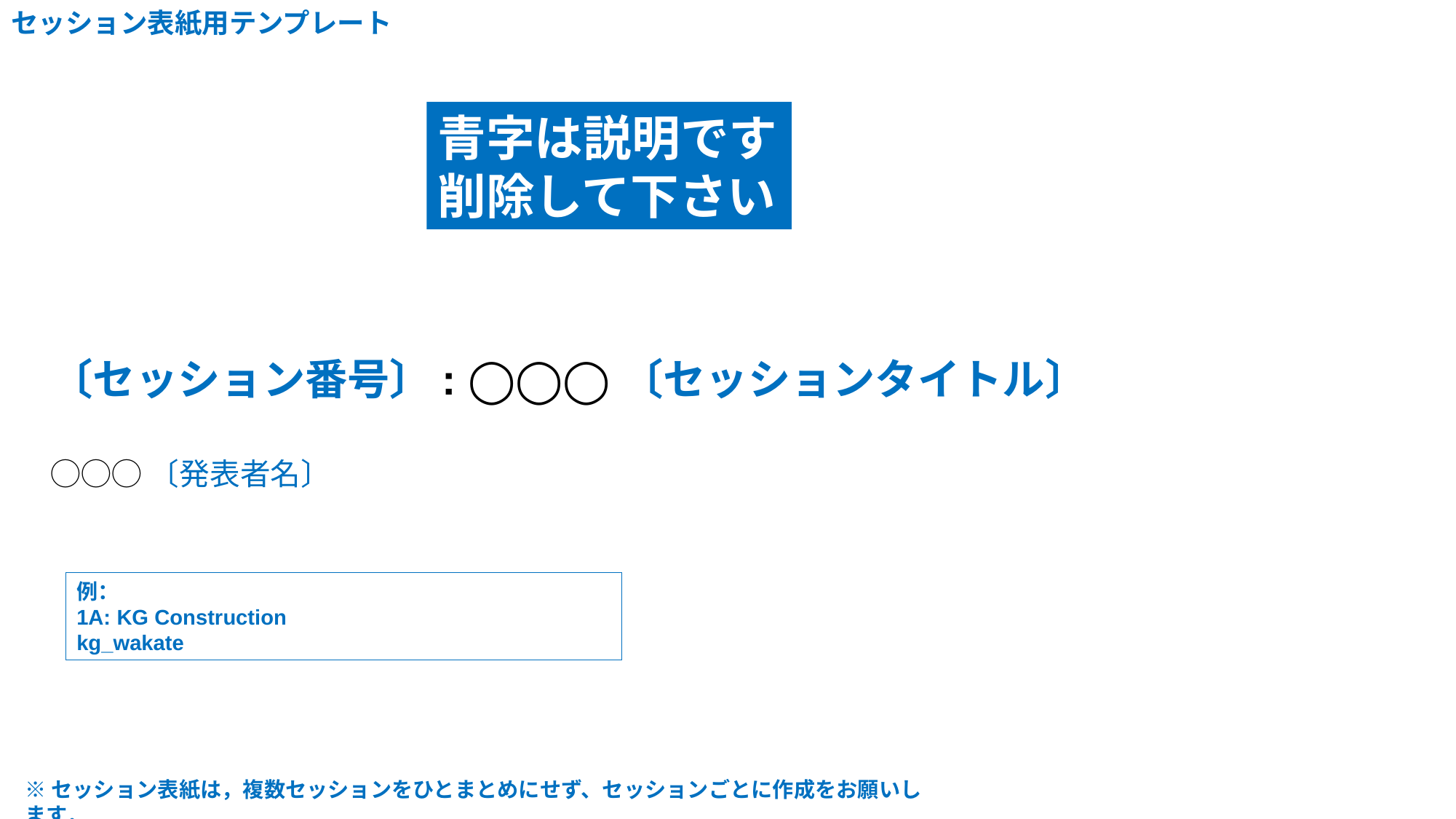

セッション表紙用テンプレート
青字は説明です
削除して下さい
〔セッション番号〕: ◯◯◯〔セッションタイトル〕

◯◯◯〔発表者名〕
例：
1A: KG Construction
kg_wakate
※セッション表紙は，複数セッションをひとまとめにせず、セッションごとに作成をお願いします．